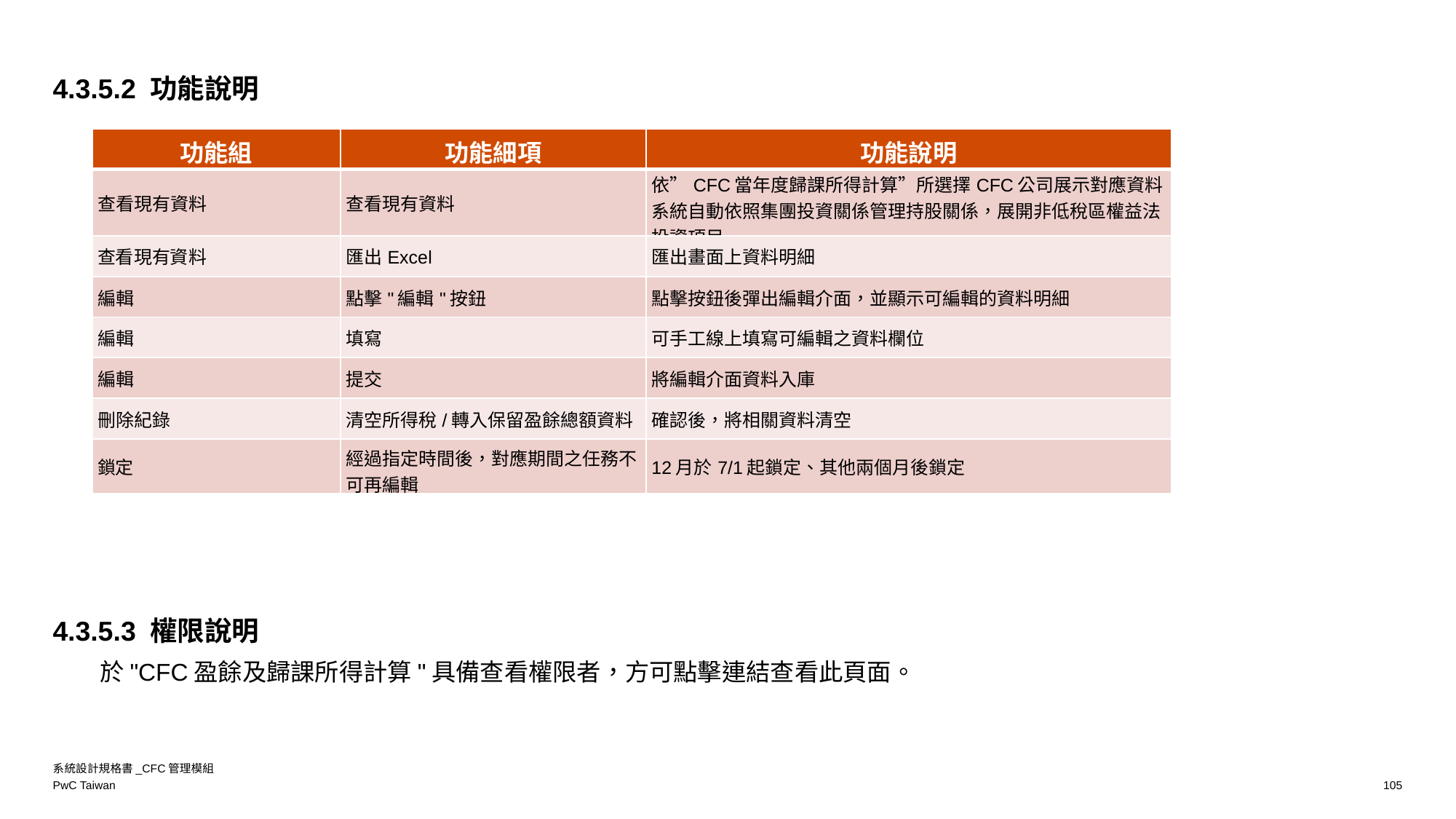

4.3.5.2 功能說明
| 功能組 | 功能細項 | 功能說明 |
| --- | --- | --- |
| 查看現有資料 | 查看現有資料 | 依”CFC當年度歸課所得計算”所選擇CFC公司展示對應資料 系統自動依照集團投資關係管理持股關係，展開非低稅區權益法投資項目 |
| 查看現有資料 | 匯出Excel | 匯出畫面上資料明細 |
| 編輯 | 點擊"編輯"按鈕 | 點擊按鈕後彈出編輯介面，並顯示可編輯的資料明細 |
| 編輯 | 填寫 | 可手工線上填寫可編輯之資料欄位 |
| 編輯 | 提交 | 將編輯介面資料入庫 |
| 刪除紀錄 | 清空所得稅/轉入保留盈餘總額資料 | 確認後，將相關資料清空 |
| 鎖定 | 經過指定時間後，對應期間之任務不可再編輯 | 12月於7/1起鎖定、其他兩個月後鎖定 |
4.3.5.3 權限說明
於"CFC盈餘及歸課所得計算"具備查看權限者，方可點擊連結查看此頁面。
系統設計規格書_CFC管理模組
105